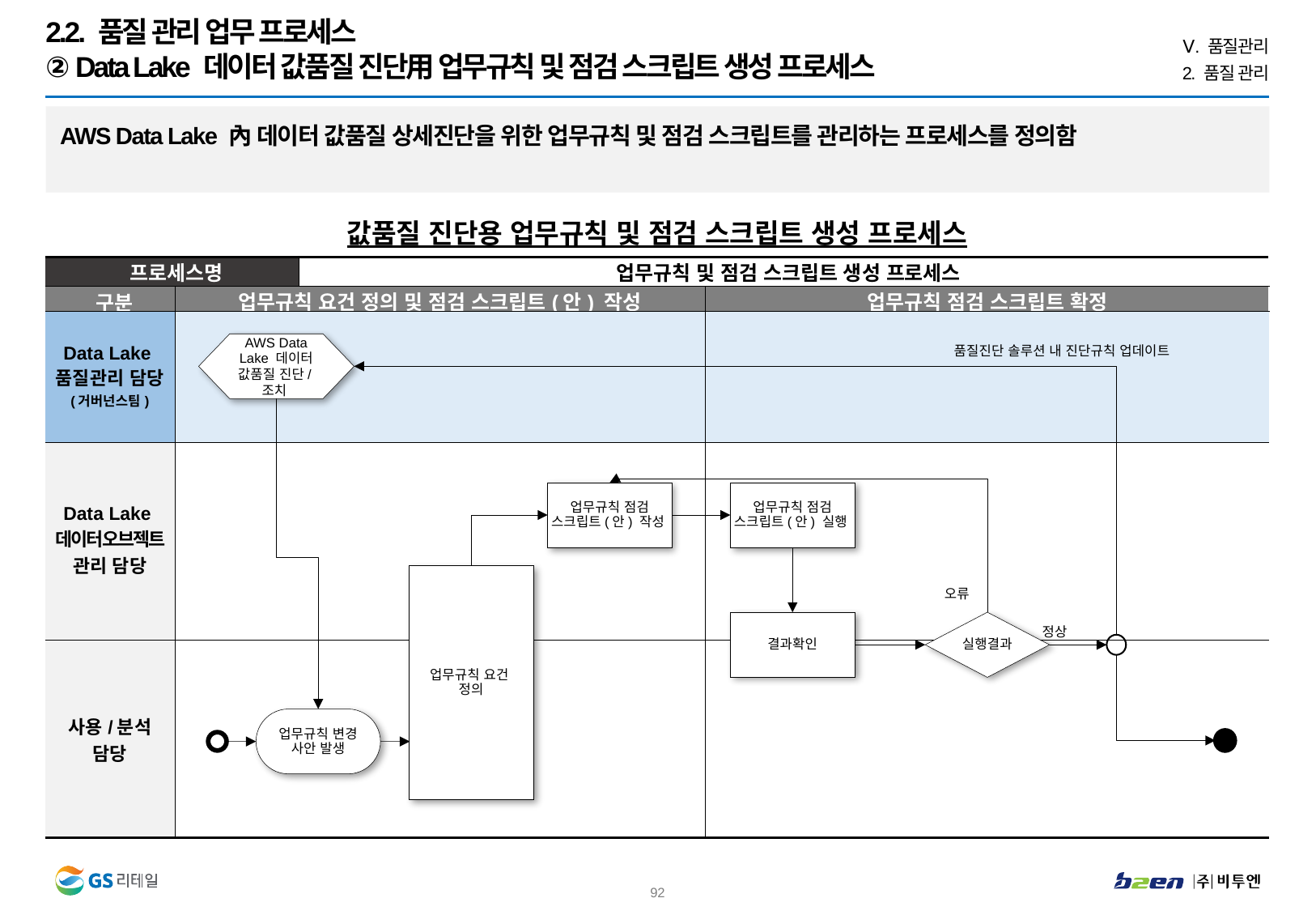

2.2. 품질 관리 업무 프로세스
② Data Lake 데이터 값품질 진단用 업무규칙 및 점검 스크립트 생성 프로세스
Ⅴ. 품질관리
2. 품질 관리
AWS Data Lake 內 데이터 값품질 상세진단을 위한 업무규칙 및 점검 스크립트를 관리하는 프로세스를 정의함
값품질 진단용 업무규칙 및 점검 스크립트 생성 프로세스
| 프로세스명 |  | 업무규칙 및 점검 스크립트 생성 프로세스 |  |
| --- | --- | --- | --- |
| 구분 | 업무규칙 요건 정의 및 점검 스크립트(안) 작성 |  | 업무규칙 점검 스크립트 확정 |
| Data Lake 품질관리 담당 (거버넌스팀) |  |  |  |
| Data Lake 데이터오브젝트 관리 담당 |  |  |  |
| 사용/분석 담당 |  |  |  |
AWS Data Lake 데이터 값품질 진단/조치
품질진단 솔루션 내 진단규칙 업데이트
업무규칙 점검 스크립트(안) 작성
업무규칙 점검 스크립트(안) 실행
업무규칙 요건
정의
오류
실행결과
결과확인
정상

업무규칙 변경 사안 발생

92